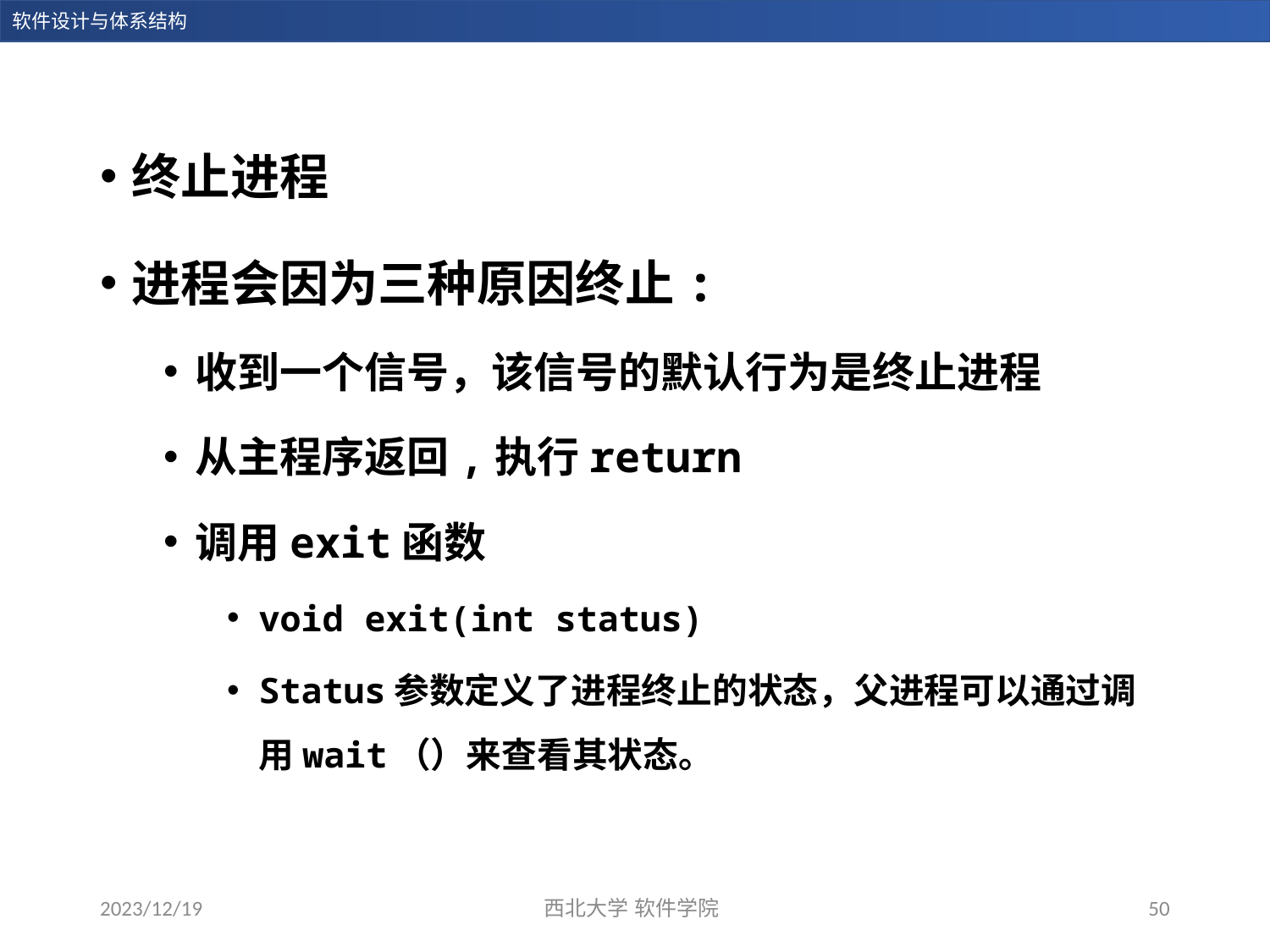

终止进程
进程会因为三种原因终止:
收到一个信号，该信号的默认行为是终止进程
从主程序返回,执行return
调用exit函数
void exit(int status)
Status参数定义了进程终止的状态，父进程可以通过调用wait（）来查看其状态。
2023/12/19
西北大学 软件学院
50